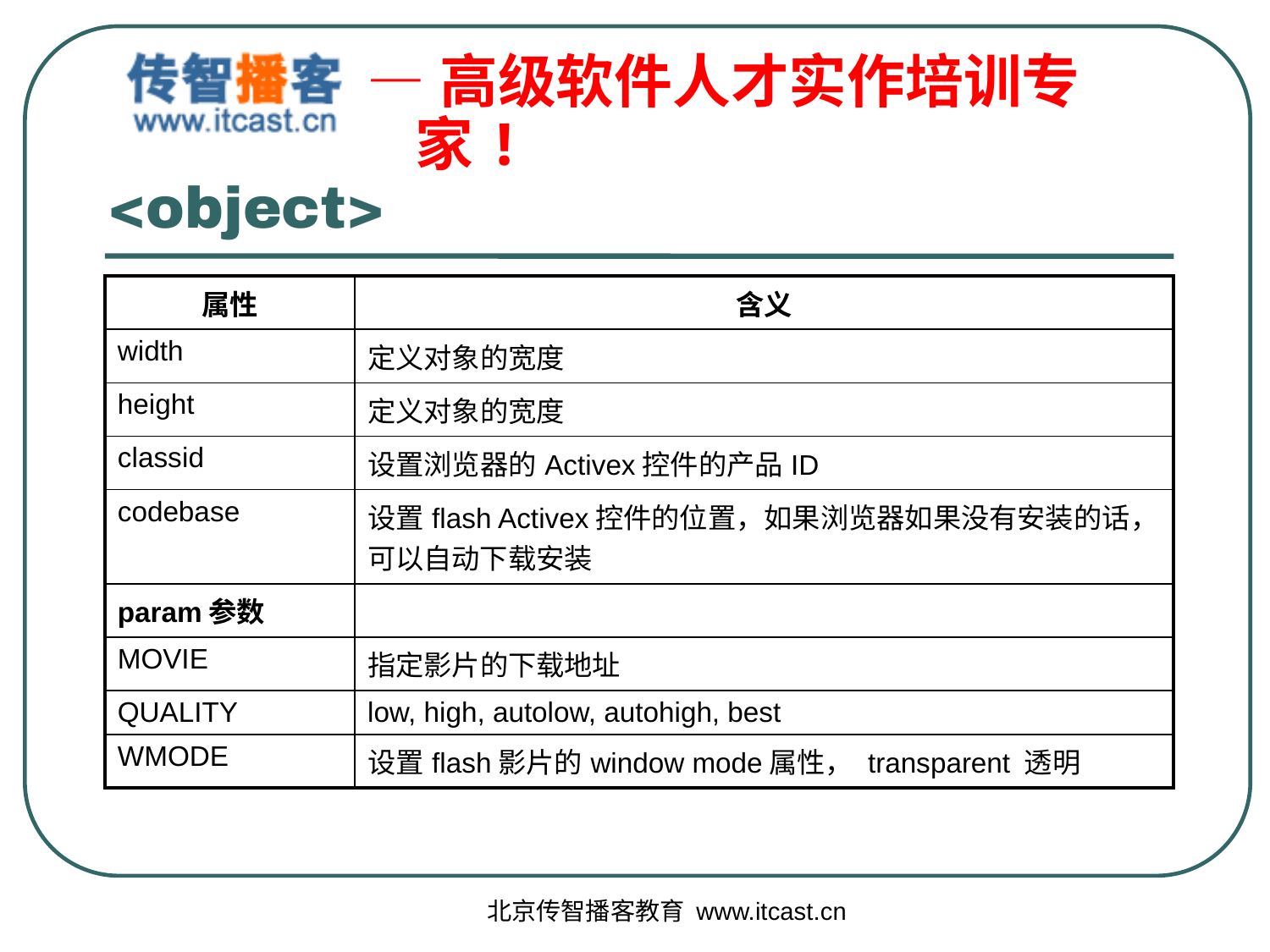

# <object>
| 属性 | 含义 |
| --- | --- |
| width | 定义对象的宽度 |
| height | 定义对象的宽度 |
| classid | 设置浏览器的Activex控件的产品ID |
| codebase | 设置flash Activex控件的位置，如果浏览器如果没有安装的话，可以自动下载安装 |
| param参数 |  |
| MOVIE | 指定影片的下载地址 |
| QUALITY | low, high, autolow, autohigh, best |
| WMODE | 设置flash影片的window mode属性， transparent 透明 |